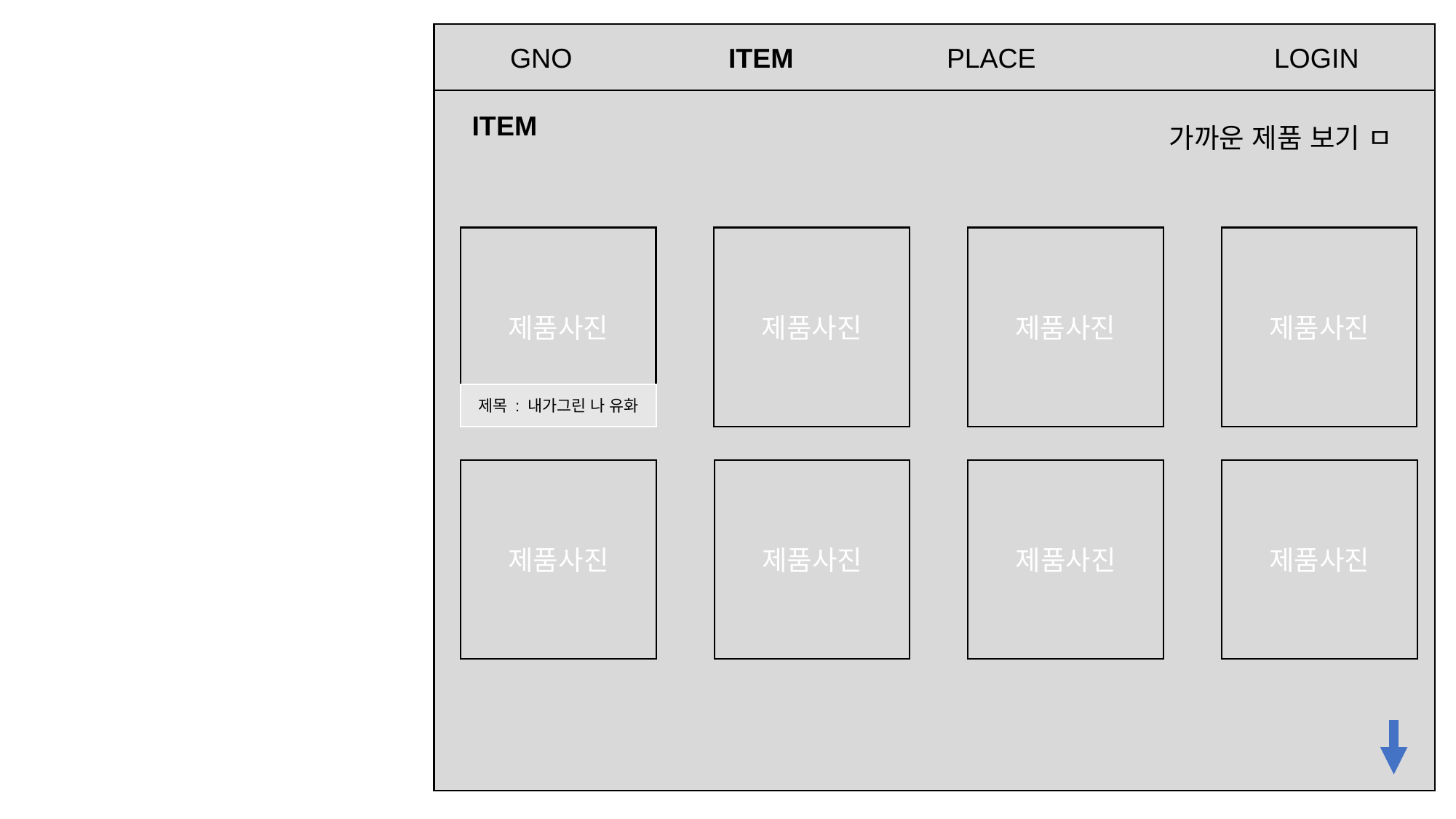

GNO		ITEM		PLACE			LOGIN
ITEM
가까운 제품 보기 ㅁ
제품사진
제목 : 내가그린 나 유화
제품사진
제품사진
제품사진
제품사진
제품사진
제품사진
제품사진